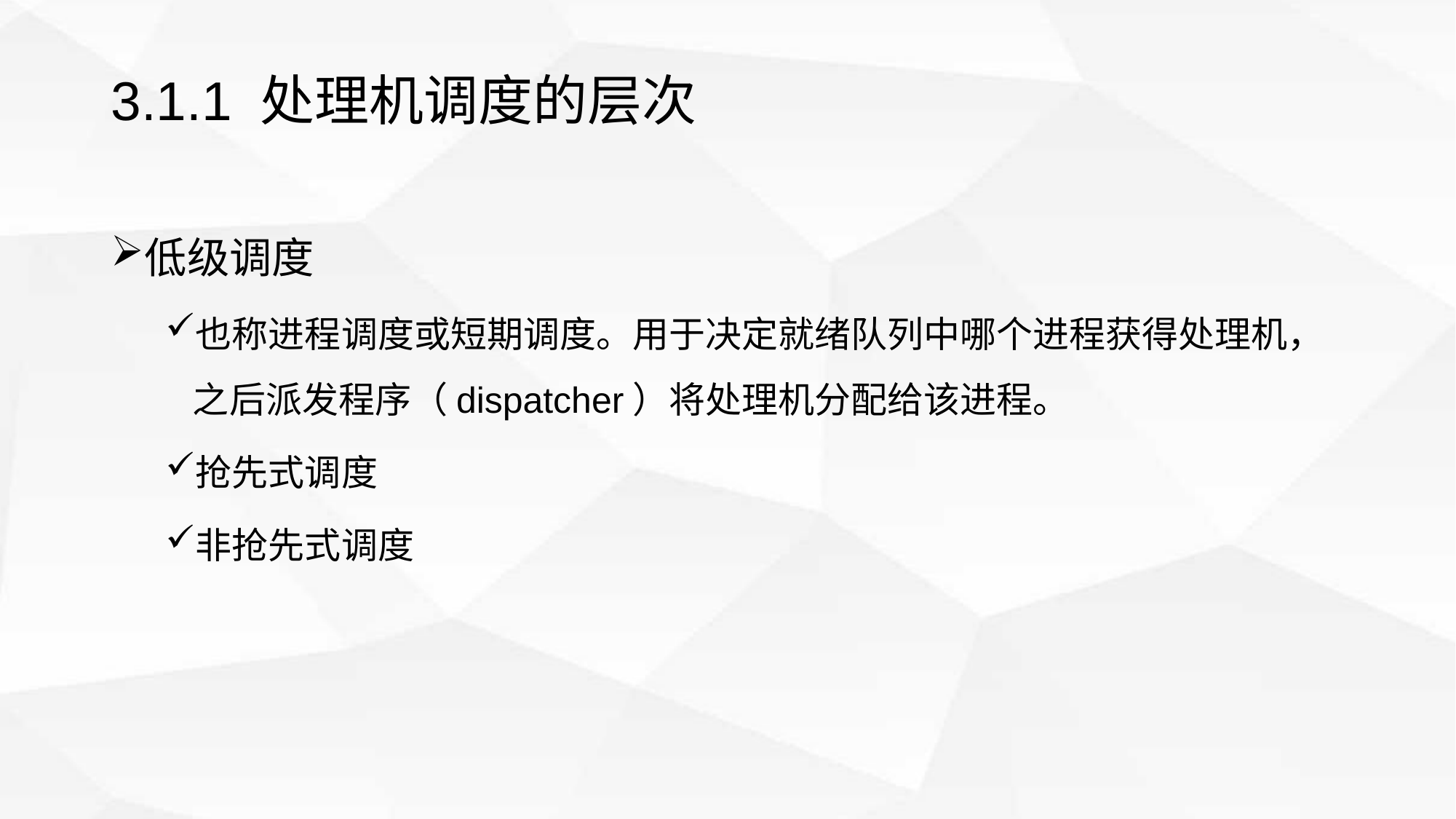

# 3.1.1 处理机调度的层次
低级调度
也称进程调度或短期调度。用于决定就绪队列中哪个进程获得处理机，之后派发程序（dispatcher）将处理机分配给该进程。
抢先式调度
非抢先式调度